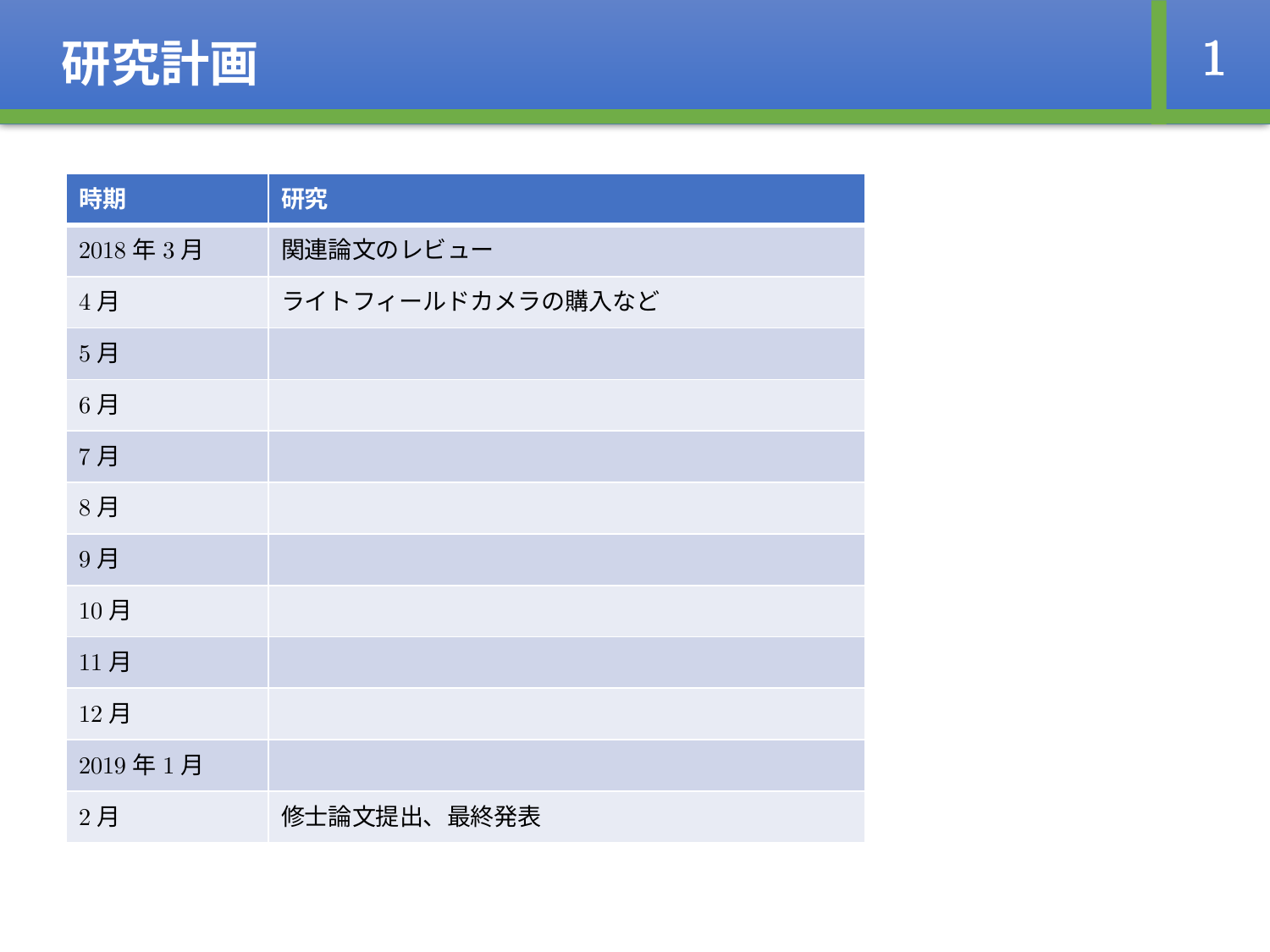

研究計画
1

| 時期 | 研究 |
| --- | --- |
| 2018年3月 | 関連論文のレビュー |
| 4月 | ライトフィールドカメラの購入など |
| 5月 |  |
| 6月 |  |
| 7月 |  |
| 8月 |  |
| 9月 |  |
| 10月 |  |
| 11月 |  |
| 12月 |  |
| 2019年1月 |  |
| 2月 | 修士論文提出、最終発表 |